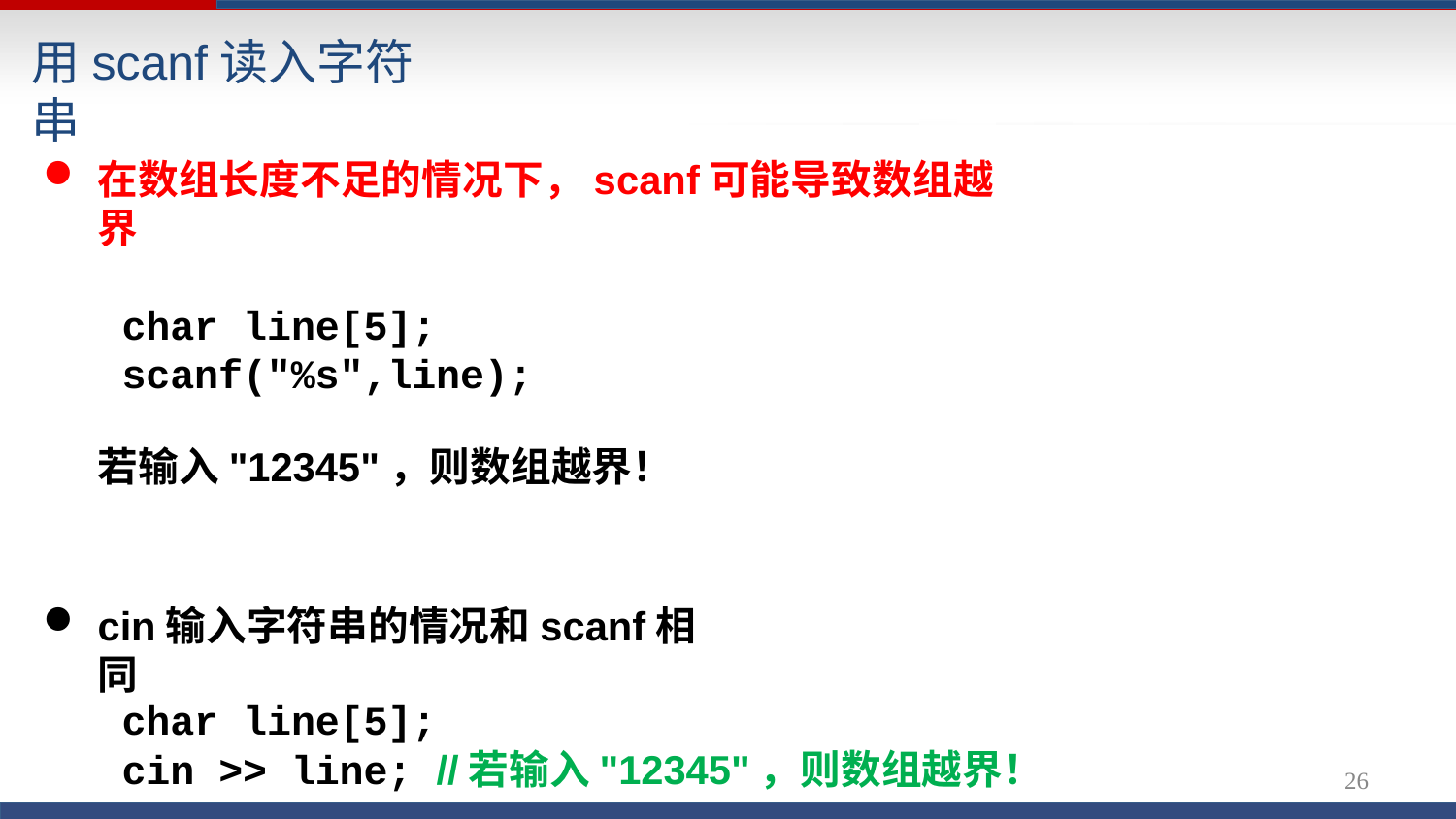

# 用scanf读入字符串
在数组长度不足的情况下，scanf可能导致数组越界

char line[5];
scanf("%s",line);

若输入"12345"，则数组越界！
cin输入字符串的情况和scanf相同
char line[5];
cin >> line; //若输入"12345"，则数组越界！
26